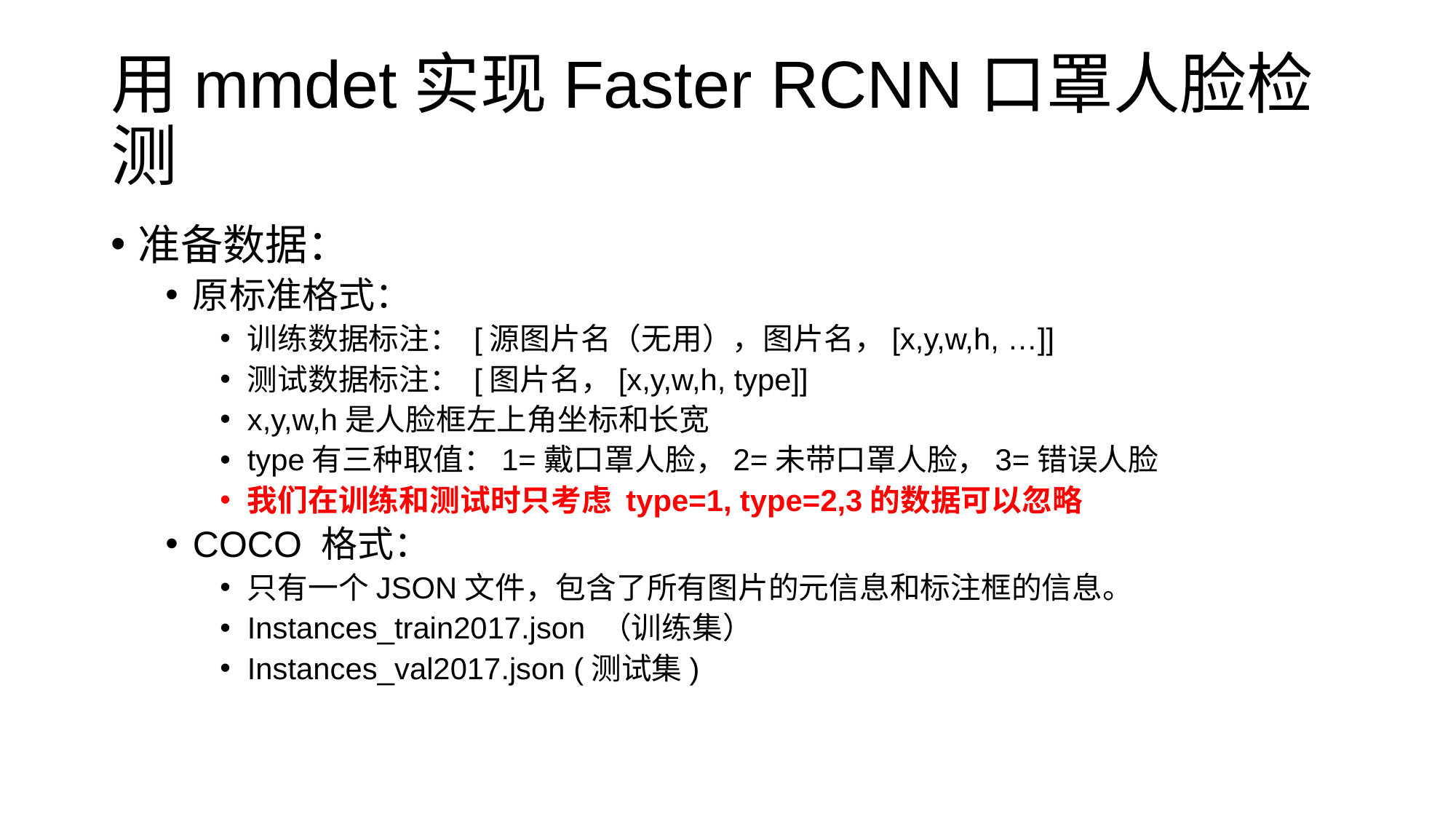

# 用mmdet实现Faster RCNN口罩人脸检测
准备数据：
原标准格式：
训练数据标注： [源图片名（无用），图片名，[x,y,w,h, …]]
测试数据标注： [图片名，[x,y,w,h, type]]
x,y,w,h是人脸框左上角坐标和长宽
type有三种取值：1=戴口罩人脸，2=未带口罩人脸，3=错误人脸
我们在训练和测试时只考虑 type=1, type=2,3的数据可以忽略
COCO 格式：
只有一个JSON文件，包含了所有图片的元信息和标注框的信息。
Instances_train2017.json （训练集）
Instances_val2017.json (测试集)